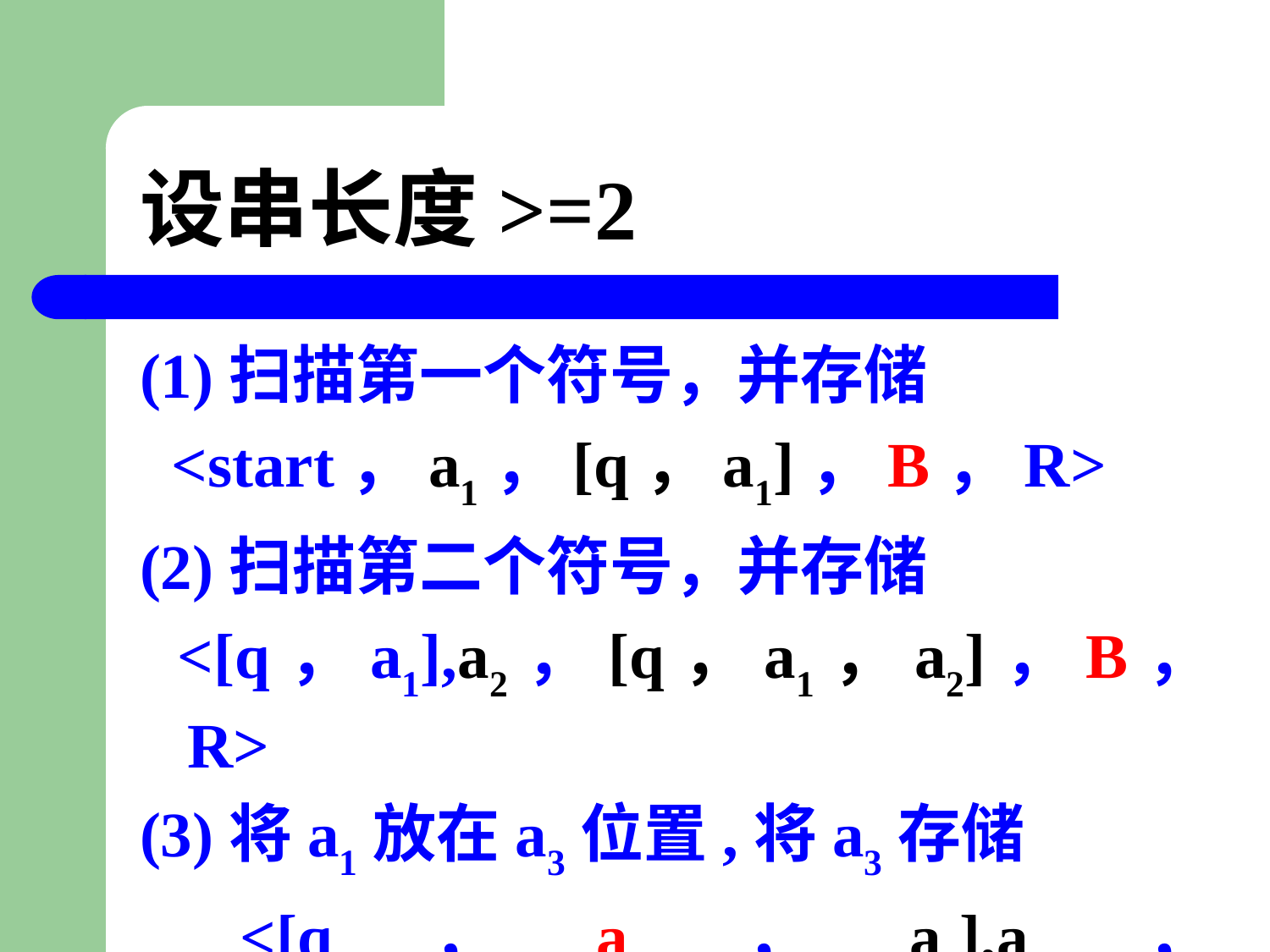

# 设串长度>=2
(1)扫描第一个符号，并存储
  <start，a1，[q，a1]，B，R>
(2)扫描第二个符号，并存储
  <[q，a1],a2，[q，a1，a2]，B，R>
(3)将a1放在a3位置,将a3存储
 <[q，a1，a2],a3，[q，a2，a3],a1，R>